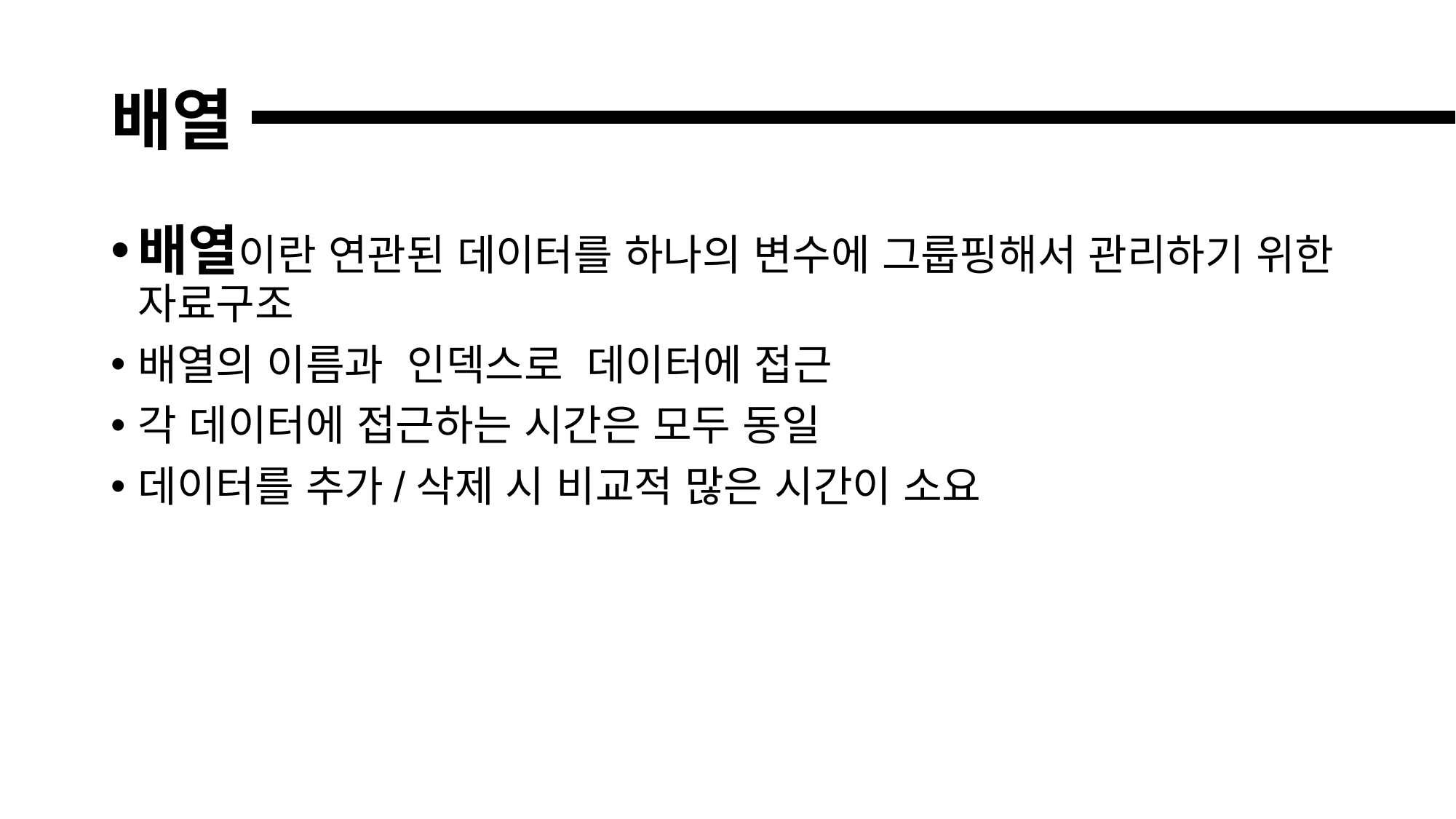

# 배열

배열이란 연관된 데이터를 하나의 변수에 그룹핑해서 관리하기 위한 자료구조
배열의 이름과  인덱스로  데이터에 접근
각 데이터에 접근하는 시간은 모두 동일
데이터를 추가/삭제 시 비교적 많은 시간이 소요